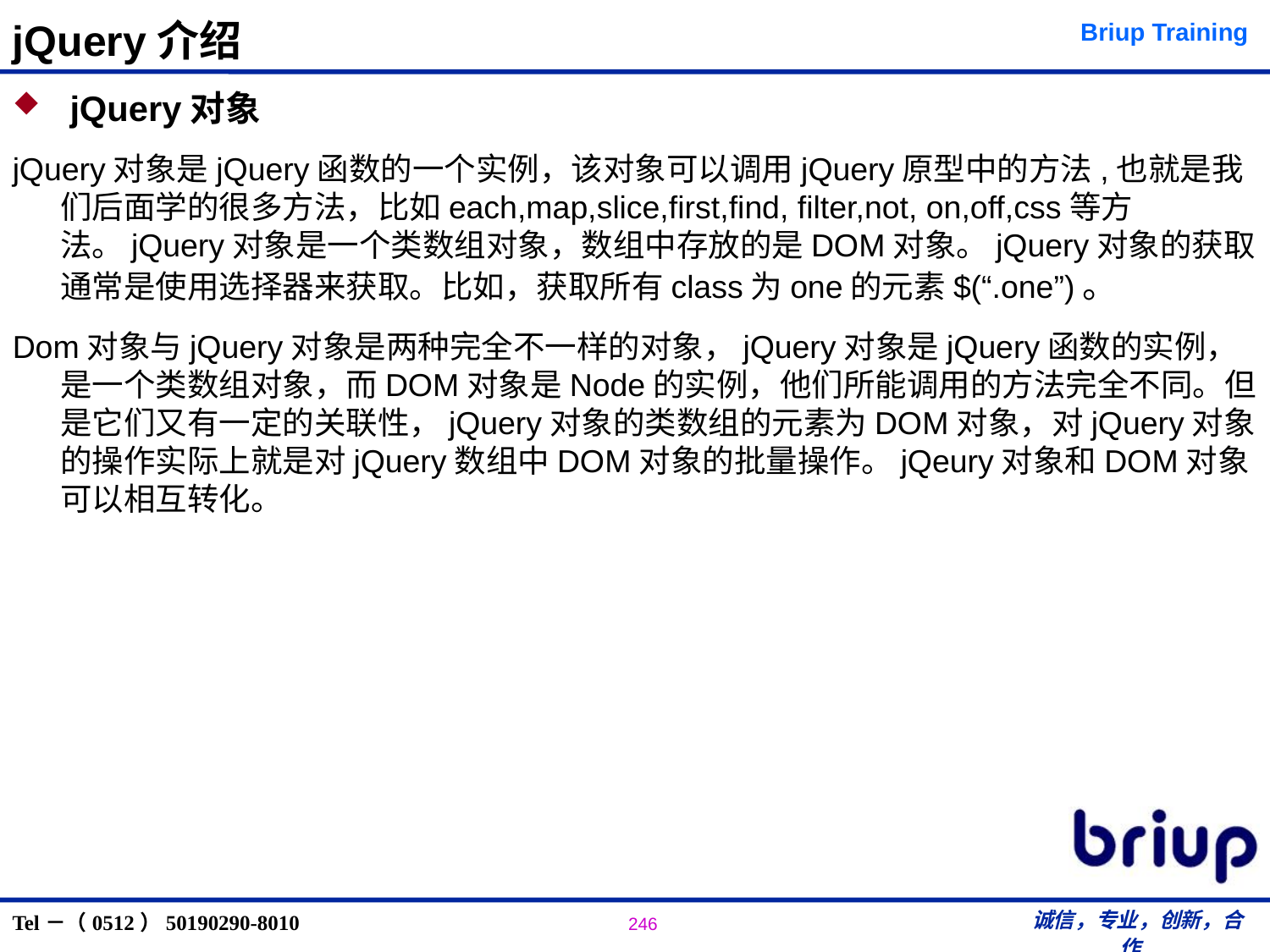

# jQuery介绍
 jQuery对象
jQuery对象是jQuery函数的一个实例，该对象可以调用jQuery原型中的方法,也就是我们后面学的很多方法，比如each,map,slice,first,find, filter,not, on,off,css等方法。jQuery对象是一个类数组对象，数组中存放的是DOM对象。jQuery对象的获取通常是使用选择器来获取。比如，获取所有class为one的元素$(“.one”)。
Dom对象与jQuery对象是两种完全不一样的对象，jQuery对象是jQuery函数的实例，是一个类数组对象，而DOM对象是Node的实例，他们所能调用的方法完全不同。但是它们又有一定的关联性，jQuery对象的类数组的元素为DOM对象，对jQuery对象的操作实际上就是对jQuery数组中DOM对象的批量操作。jQeury对象和DOM对象可以相互转化。